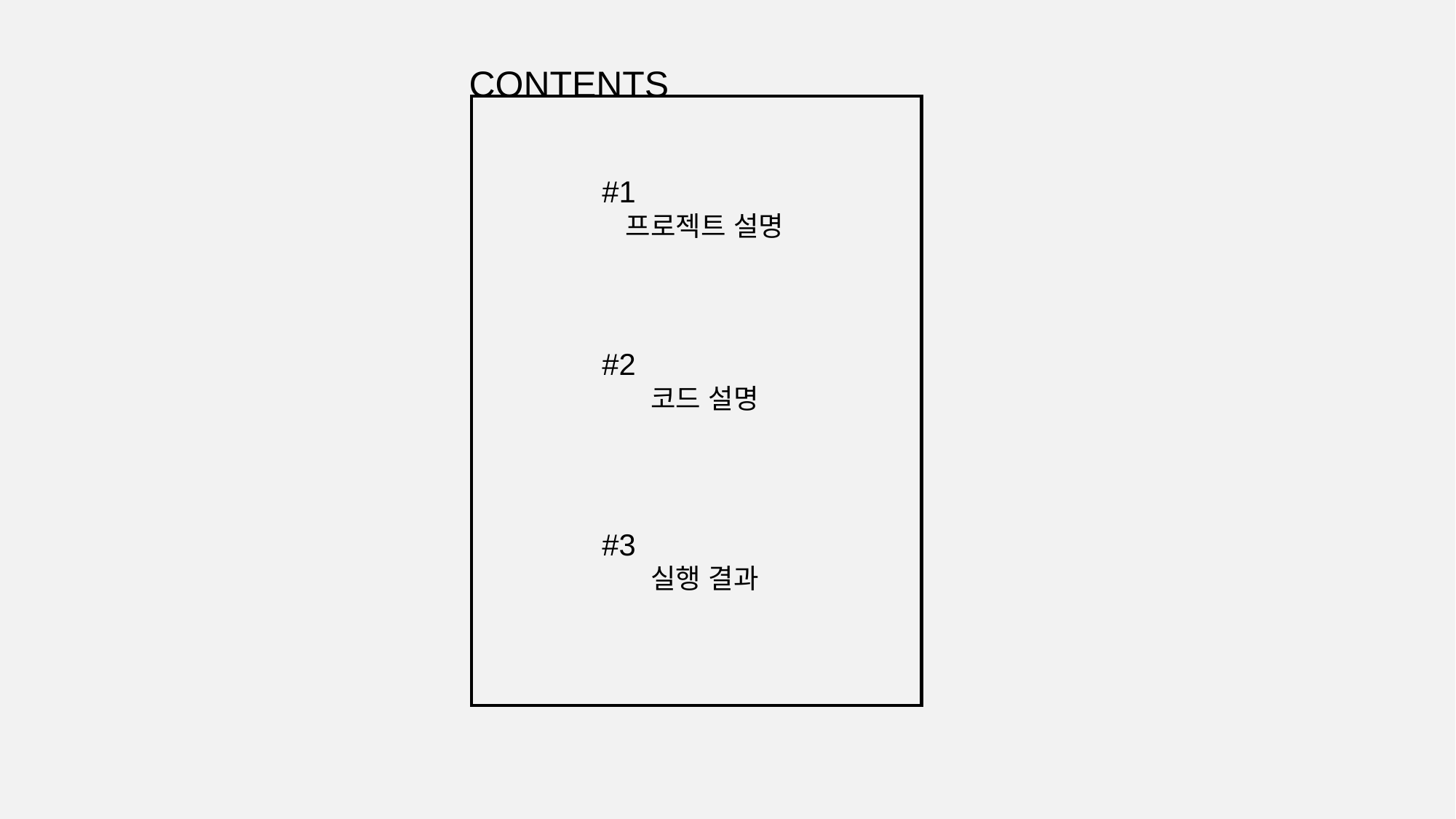

CONTENTS

#1
프로젝트 설명

#2
코드 설명
#3
실행 결과